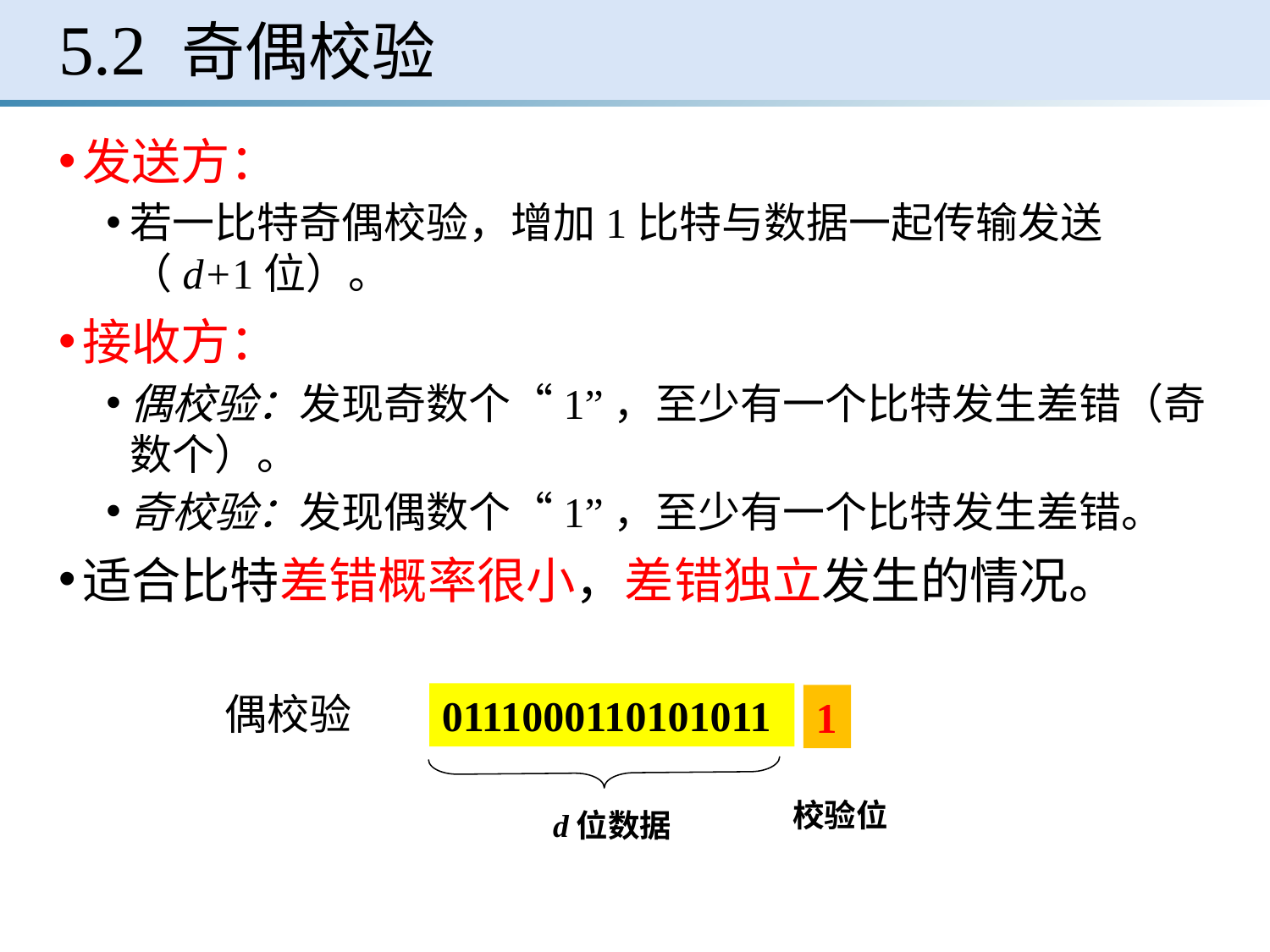

# 5.2 奇偶校验
发送方：
若一比特奇偶校验，增加1比特与数据一起传输发送（d+1位）。
接收方：
偶校验：发现奇数个“1”，至少有一个比特发生差错（奇数个）。
奇校验：发现偶数个“1”，至少有一个比特发生差错。
适合比特差错概率很小，差错独立发生的情况。

偶校验
0111000110101011
1
校验位
d位数据